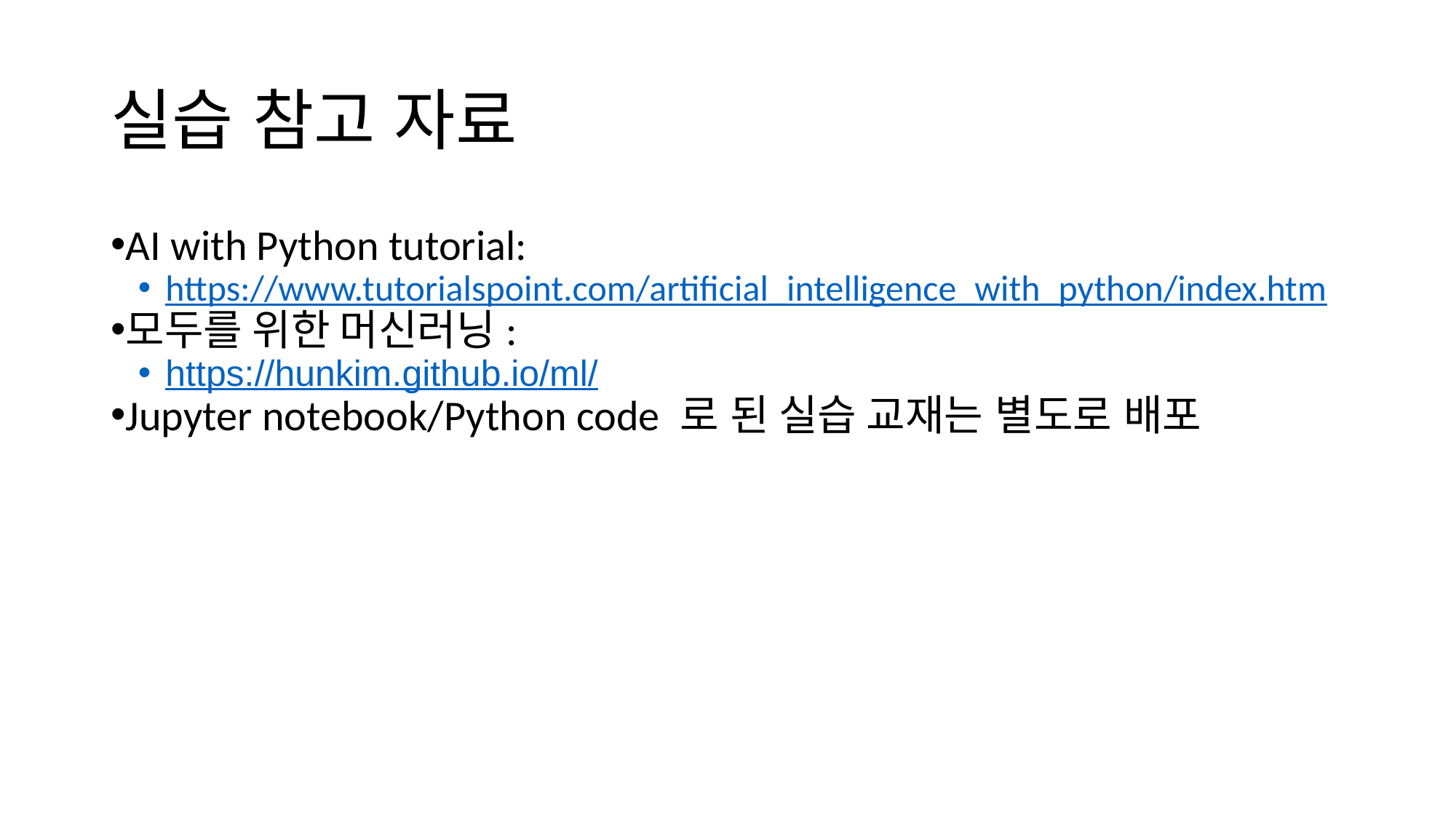

# 실습 참고 자료
AI with Python tutorial:
https://www.tutorialspoint.com/artificial_intelligence_with_python/index.htm
모두를 위한 머신러닝:
https://hunkim.github.io/ml/
Jupyter notebook/Python code 로 된 실습 교재는 별도로 배포